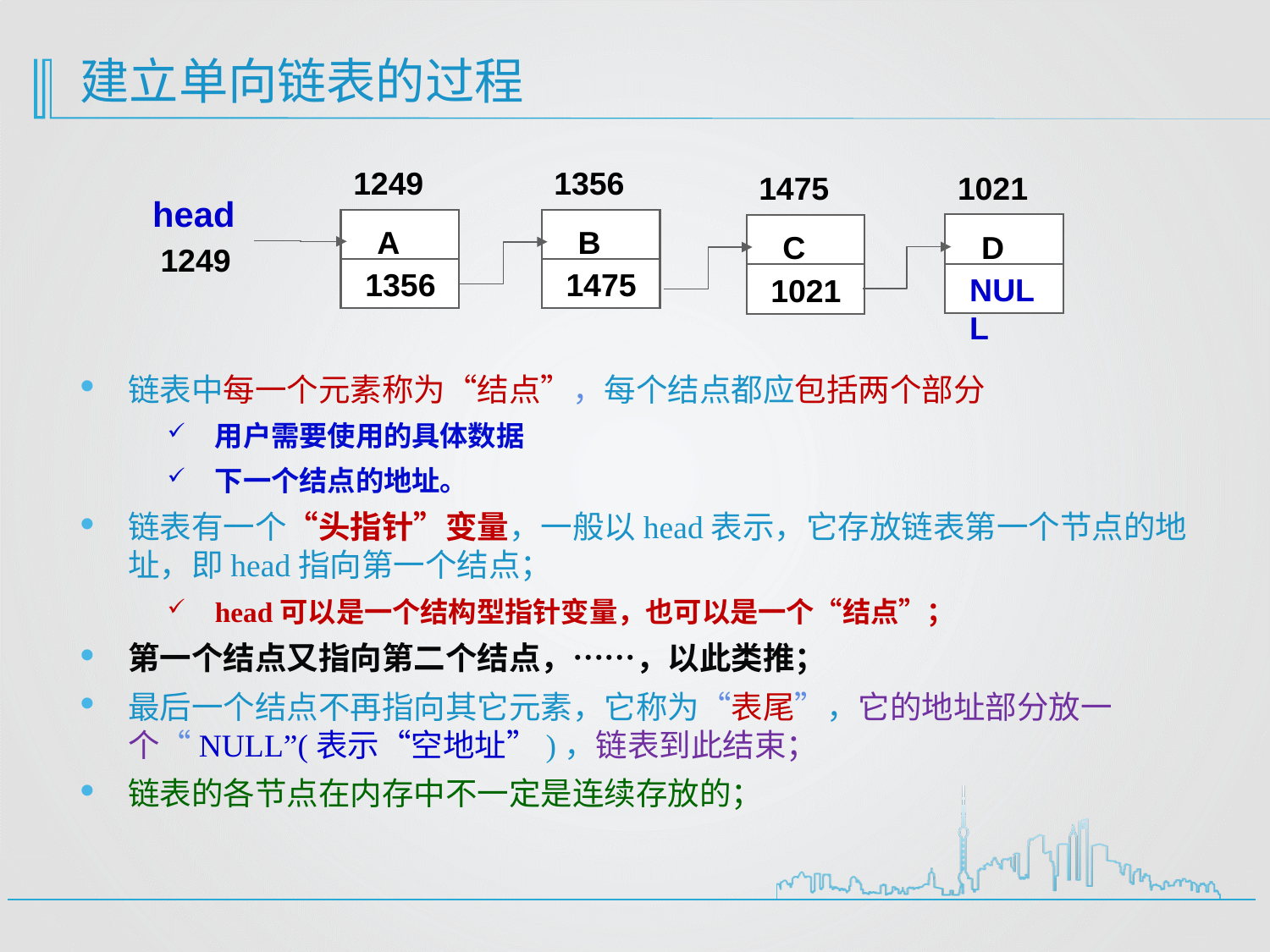

# 建立单向链表的过程
1249

  A
1356
1356

  B
1475
1021

  D
NULL
1475

  C
1021
head
1249
链表中每一个元素称为“结点”，每个结点都应包括两个部分
用户需要使用的具体数据
下一个结点的地址。
链表有一个“头指针”变量，一般以head表示，它存放链表第一个节点的地址，即head指向第一个结点；
head可以是一个结构型指针变量，也可以是一个“结点”；
第一个结点又指向第二个结点，……，以此类推；
最后一个结点不再指向其它元素，它称为“表尾”，它的地址部分放一个“NULL”(表示“空地址”)，链表到此结束；
链表的各节点在内存中不一定是连续存放的；